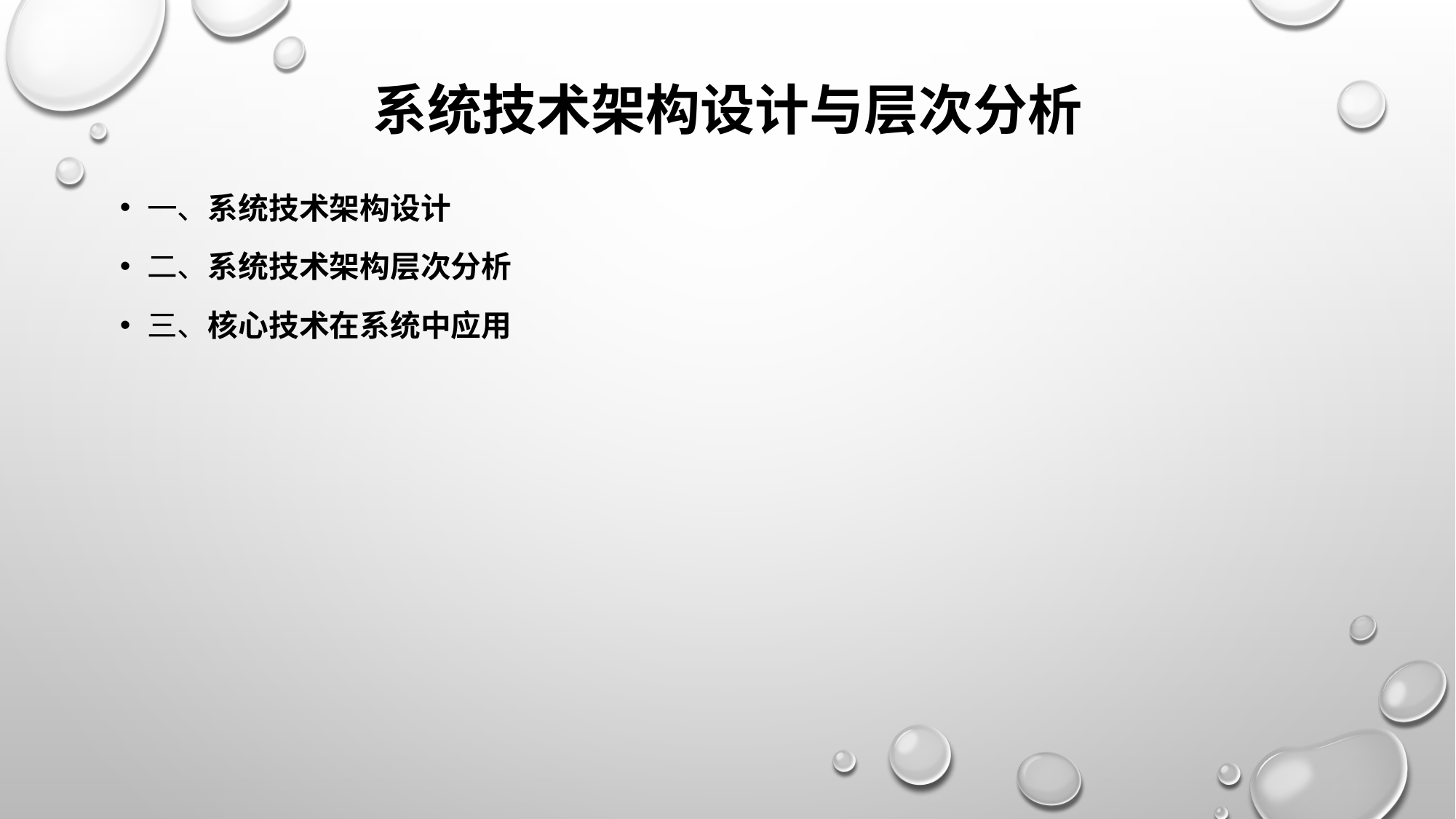

# 系统技术架构设计与层次分析
一、系统技术架构设计
二、系统技术架构层次分析
三、核心技术在系统中应用